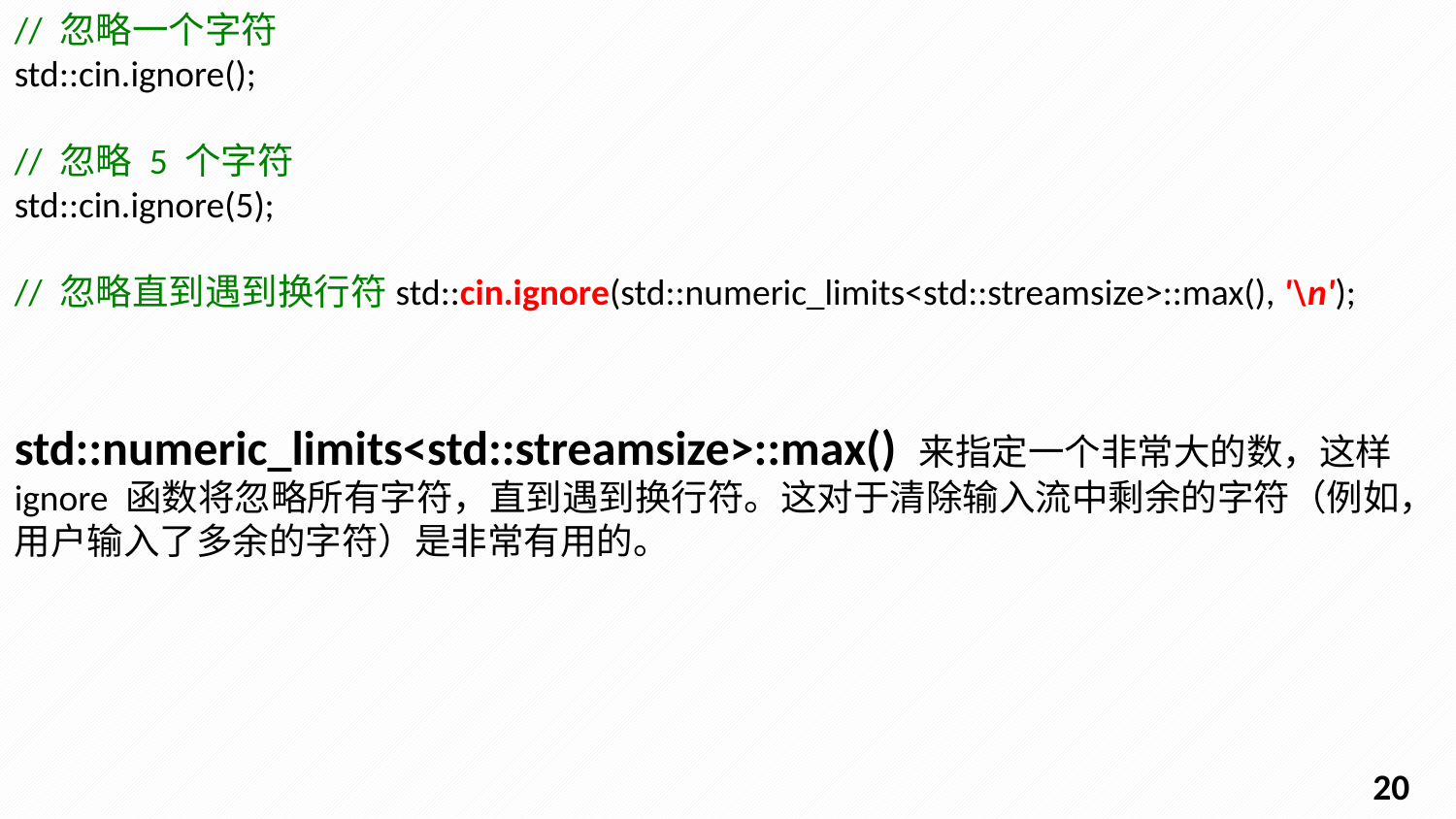

// 忽略一个字符
std::cin.ignore();

// 忽略 5 个字符
std::cin.ignore(5);

// 忽略直到遇到换行符std::cin.ignore(std::numeric_limits<std::streamsize>::max(), '\n');
std::numeric_limits<std::streamsize>::max() 来指定一个非常大的数，这样 ignore 函数将忽略所有字符，直到遇到换行符。这对于清除输入流中剩余的字符（例如，用户输入了多余的字符）是非常有用的。
20